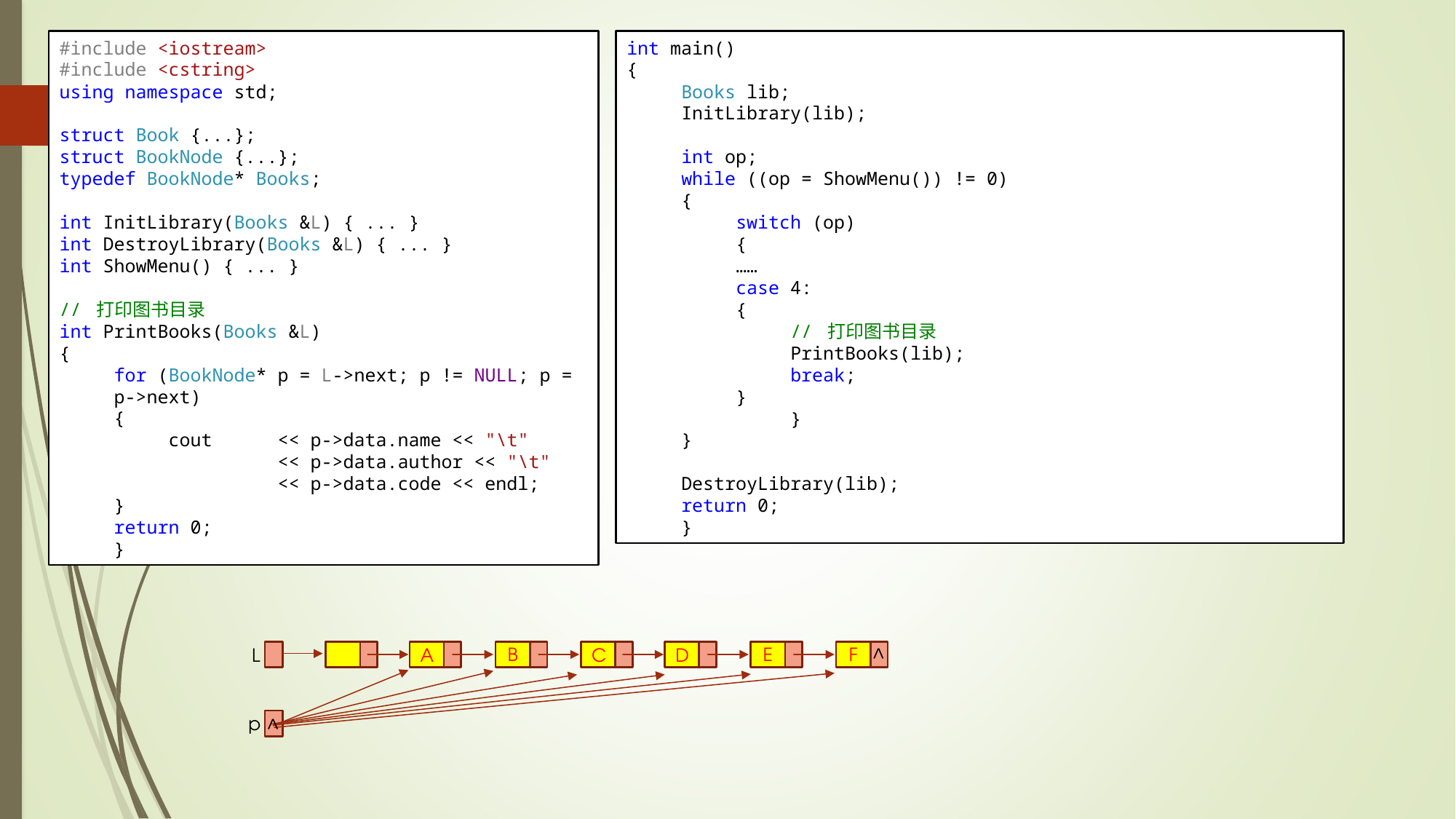

#include <iostream>
#include <cstring>
using namespace std;

struct Book {...};
struct BookNode {...};
typedef BookNode* Books;

int InitLibrary(Books &L) { ... }
int DestroyLibrary(Books &L) { ... }
int ShowMenu() { ... }

// 打印图书目录
int PrintBooks(Books &L)
{
for (BookNode* p = L->next; p != NULL; p = p->next)
{
cout 	<< p->data.name << "\t"
	<< p->data.author << "\t"
	<< p->data.code << endl;
}
return 0;
}
int main()
{
Books lib;
InitLibrary(lib);

int op;
while ((op = ShowMenu()) != 0)
{
switch (op)
{
……
case 4:
{
// 打印图书目录
PrintBooks(lib);
break;
}
	}
}

DestroyLibrary(lib);
return 0;
}
^
L

B

E

F

A

C

D

p

^